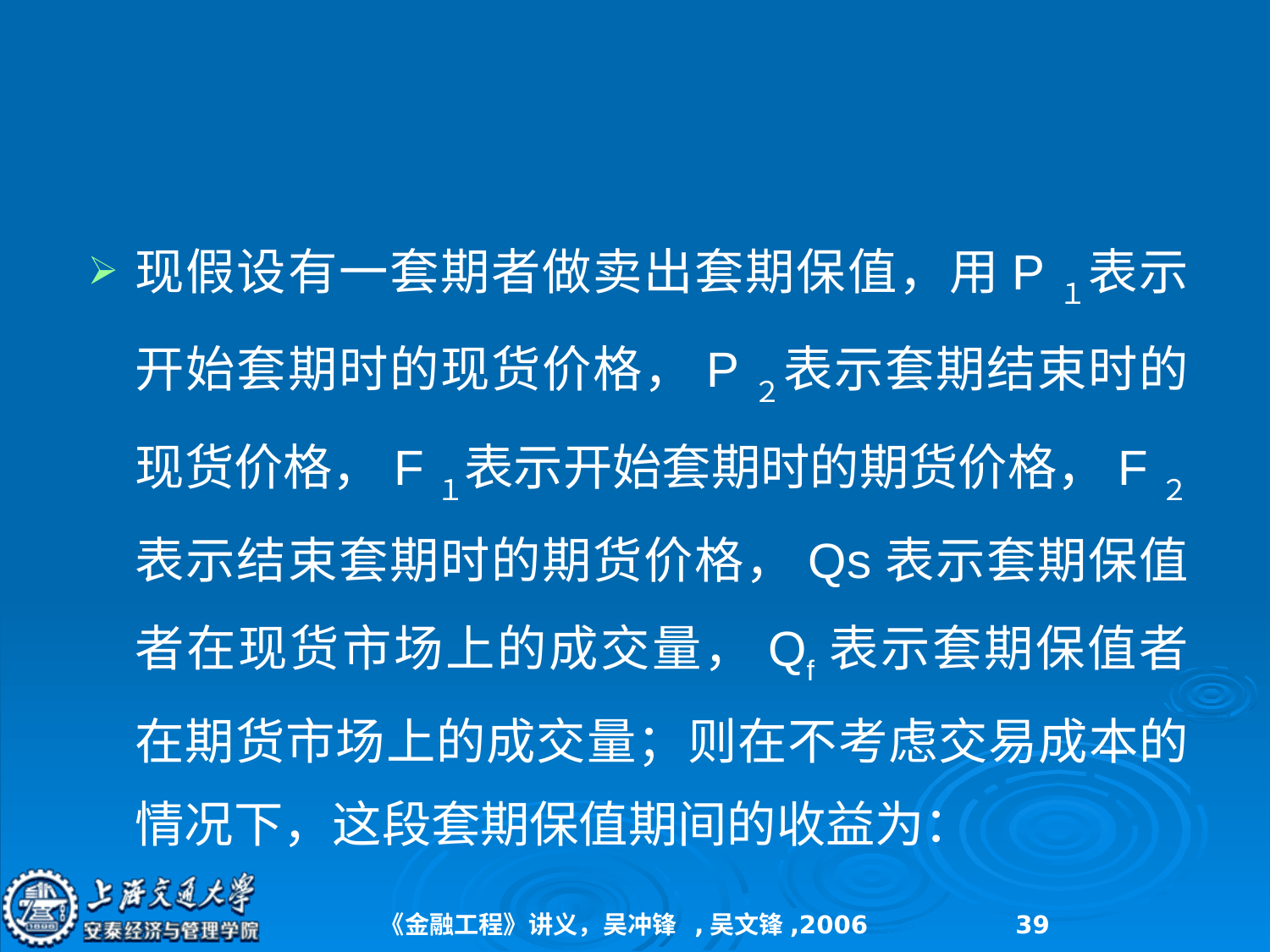

#
现假设有一套期者做卖出套期保值，用P１表示开始套期时的现货价格，P２表示套期结束时的现货价格，F１表示开始套期时的期货价格，F２表示结束套期时的期货价格，Qs表示套期保值者在现货市场上的成交量，Qf表示套期保值者在期货市场上的成交量；则在不考虑交易成本的情况下，这段套期保值期间的收益为：